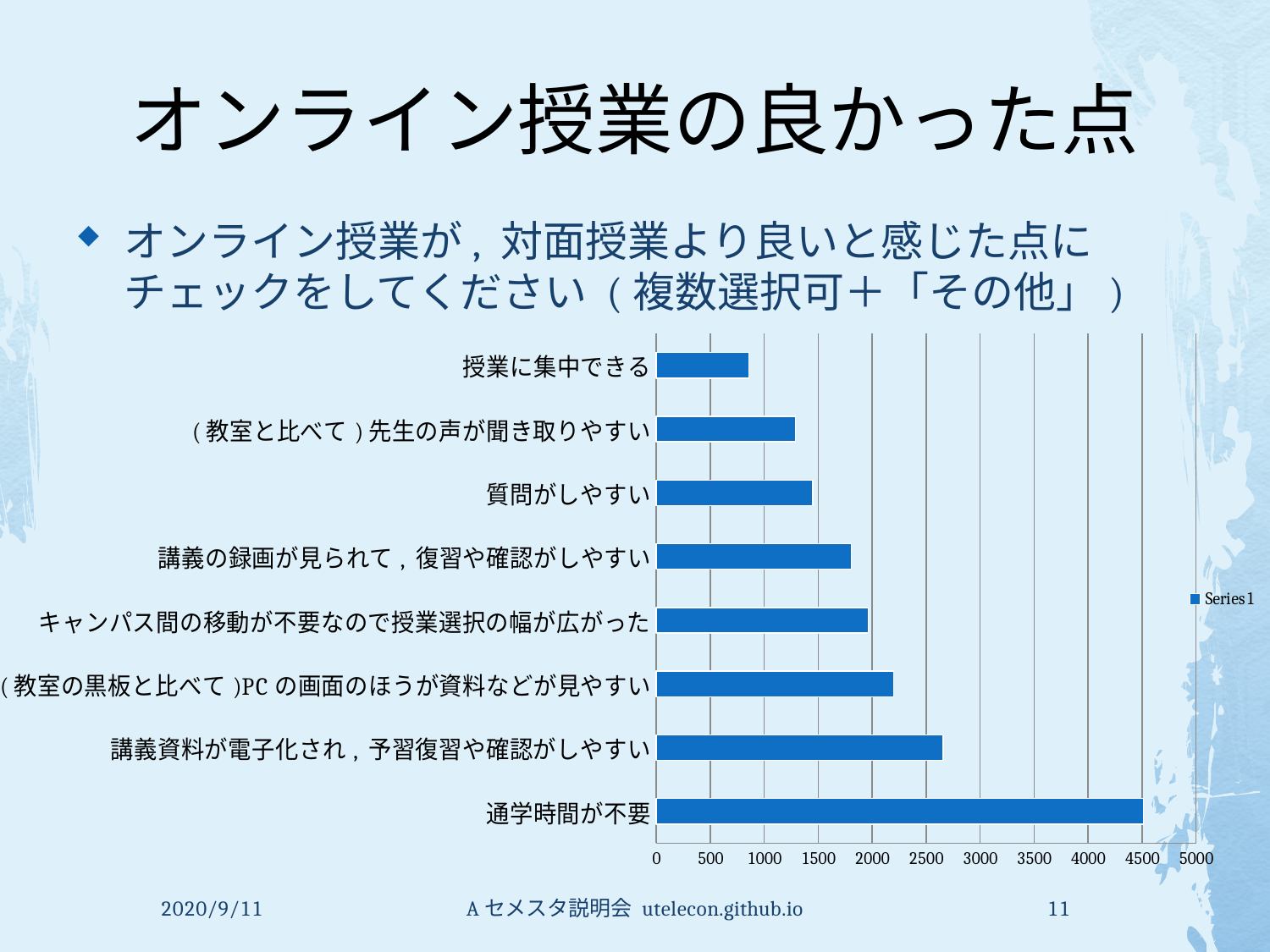

# オンライン授業の良かった点
オンライン授業が, 対面授業より良いと感じた点にチェックをしてください (複数選択可＋「その他」)

### Chart

| Category |  |
|---|---|
| 通学時間が不要 | 4514.0 |
| 講義資料が電子化され, 予習復習や確認がしやすい | 2657.0 |
| (教室の黒板と比べて)PCの画面のほうが資料などが見やすい | 2198.0 |
| キャンパス間の移動が不要なので授業選択の幅が広がった | 1964.0 |
| 講義の録画が見られて, 復習や確認がしやすい | 1807.0 |
| 質問がしやすい | 1450.0 |
| (教室と比べて)先生の声が聞き取りやすい | 1288.0 |
| 授業に集中できる | 859.0 |
2020/9/11
Aセメスタ説明会 utelecon.github.io
11